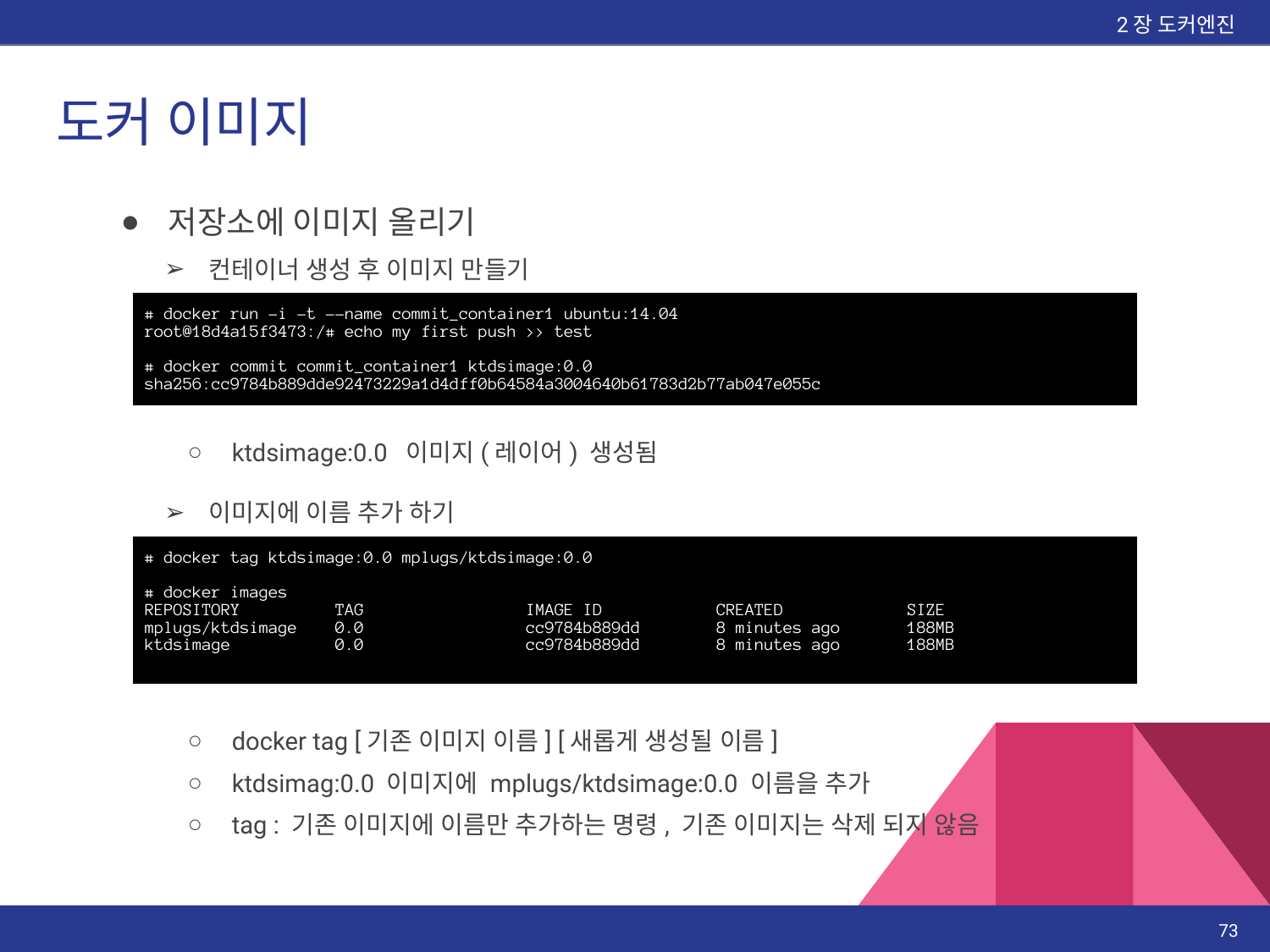

2장 도커엔진
# 도커 이미지
저장소에 이미지 올리기
컨테이너 생성 후 이미지 만들기

| # docker run -i -t --name commit\_container1 ubuntu:14.04 root@18d4a15f3473:/# echo my first push >> test # docker commit commit\_container1 ktdsimage:0.0 sha256:cc9784b889dde92473229a1d4dff0b64584a3004640b61783d2b77ab047e055c |
| --- |
ktdsimage:0.0  이미지(레이어) 생성됨
이미지에 이름 추가 하기

| # docker tag ktdsimage:0.0 mplugs/ktdsimage:0.0 # docker images REPOSITORY TAG IMAGE ID CREATED SIZE mplugs/ktdsimage 0.0 cc9784b889dd 8 minutes ago 188MB ktdsimage 0.0 cc9784b889dd 8 minutes ago 188MB |
| --- |
docker tag [기존 이미지 이름] [새롭게 생성될 이름]
ktdsimag:0.0 이미지에 mplugs/ktdsimage:0.0 이름을 추가
tag : 기존 이미지에 이름만 추가하는 명령, 기존 이미지는 삭제 되지 않음
73